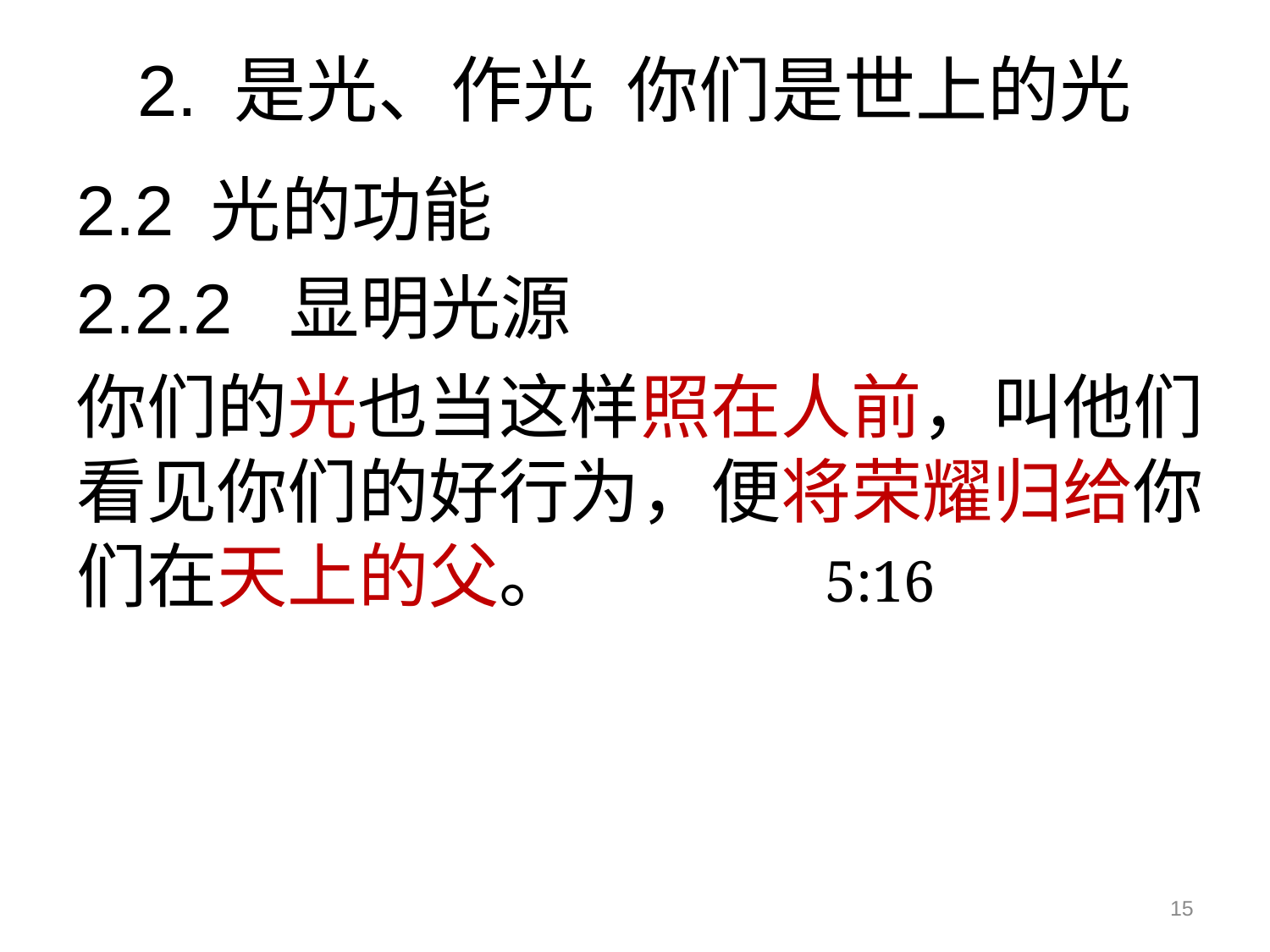

# 2. 是光、作光  你们是世上的光
2.2 光的功能
2.2.2  显明光源
你们的光也当这样照在人前，叫他们看见你们的好行为，便将荣耀归给你们在天上的父。               5:16
15